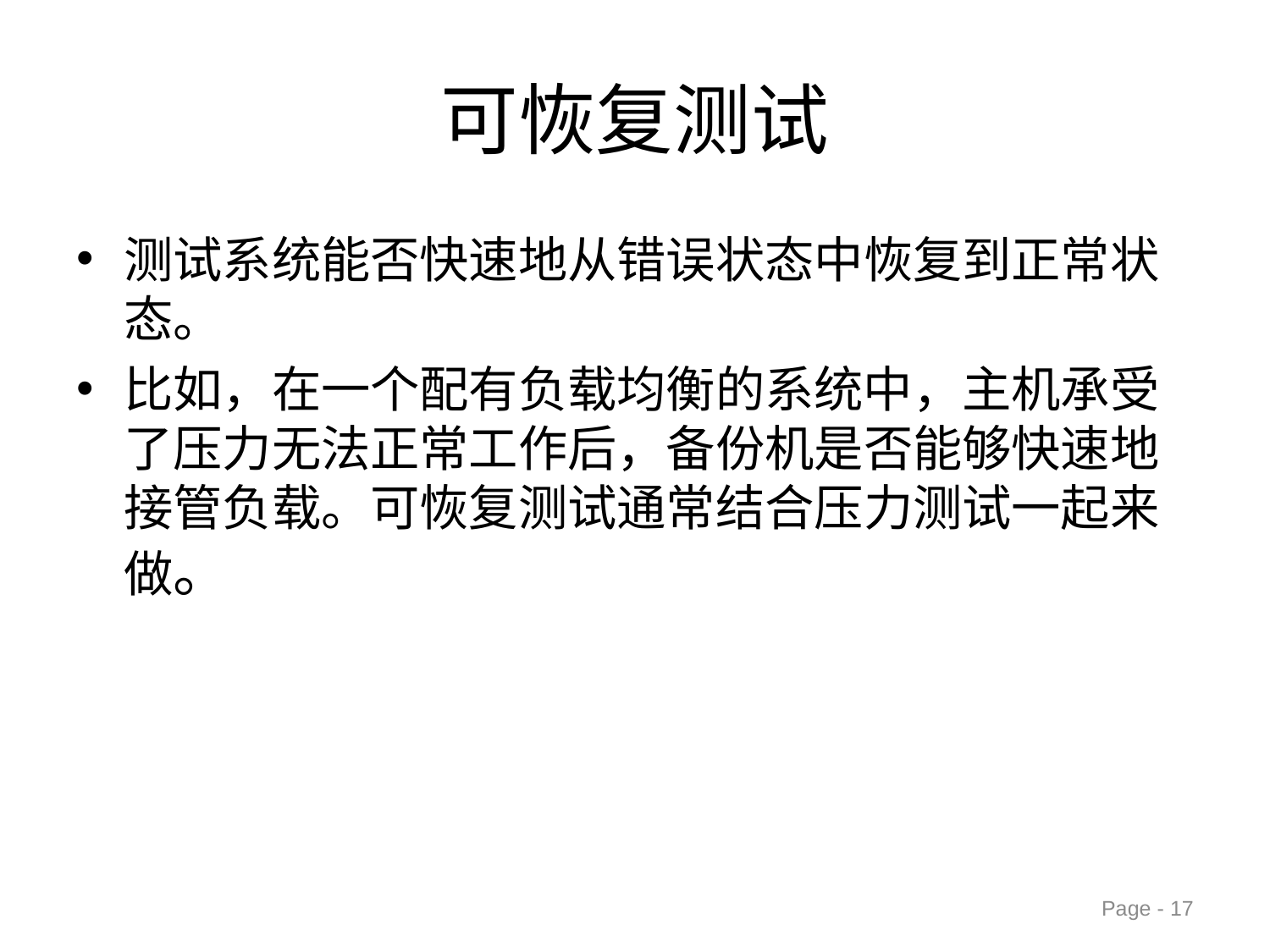

# 可恢复测试
测试系统能否快速地从错误状态中恢复到正常状态。
比如，在一个配有负载均衡的系统中，主机承受了压力无法正常工作后，备份机是否能够快速地接管负载。可恢复测试通常结合压力测试一起来做。

Page - 17